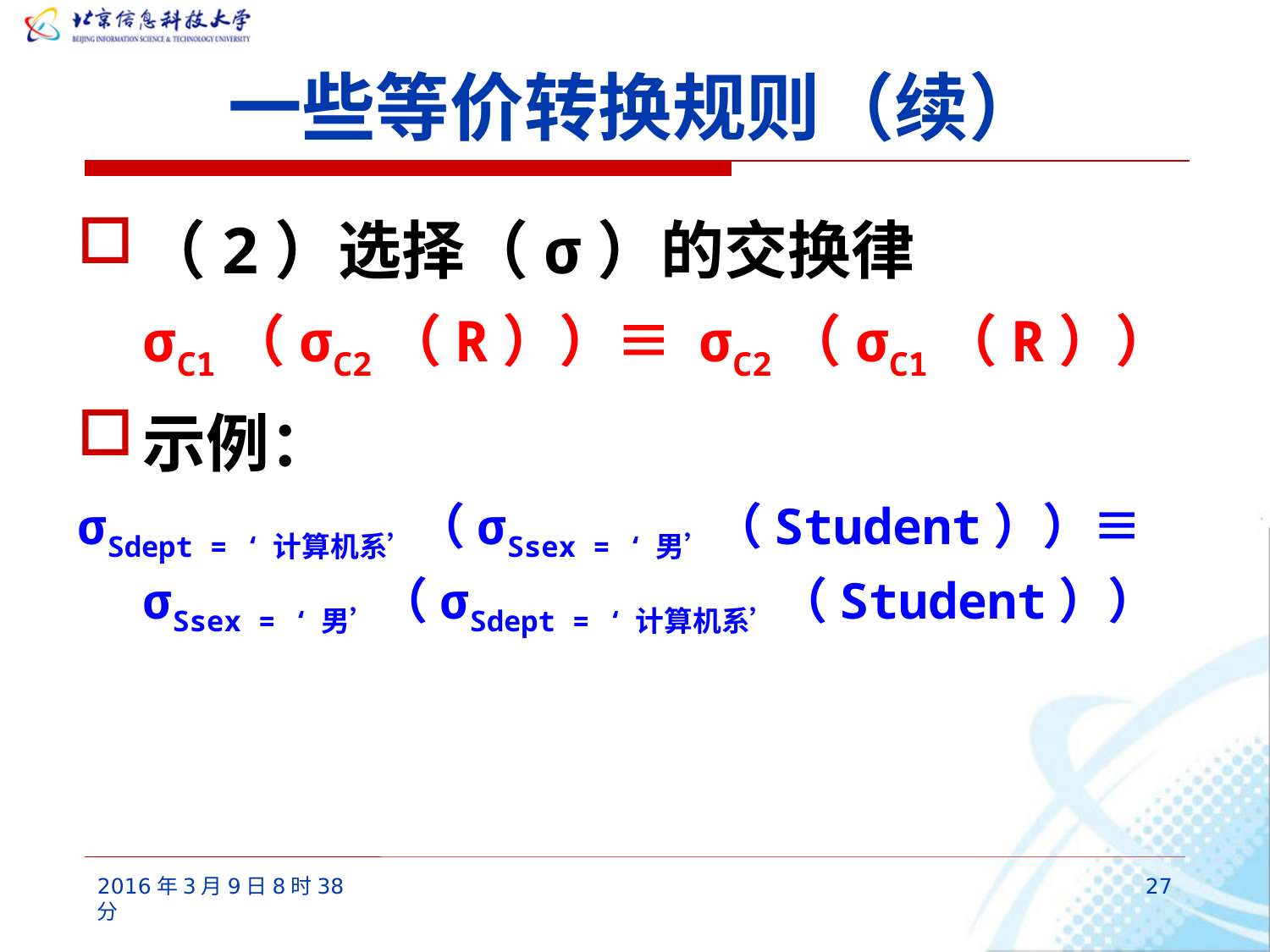

# 一些等价转换规则（续）
（2）选择（σ）的交换律
	σC1（σC2（R））≡ σC2（σC1（R））
示例：
σSdept = ‘计算机系’（σSsex = ‘男’（Student））≡ σSsex = ‘男’（σSdept = ‘计算机系’（Student））
2016年3月9日8时38分
27